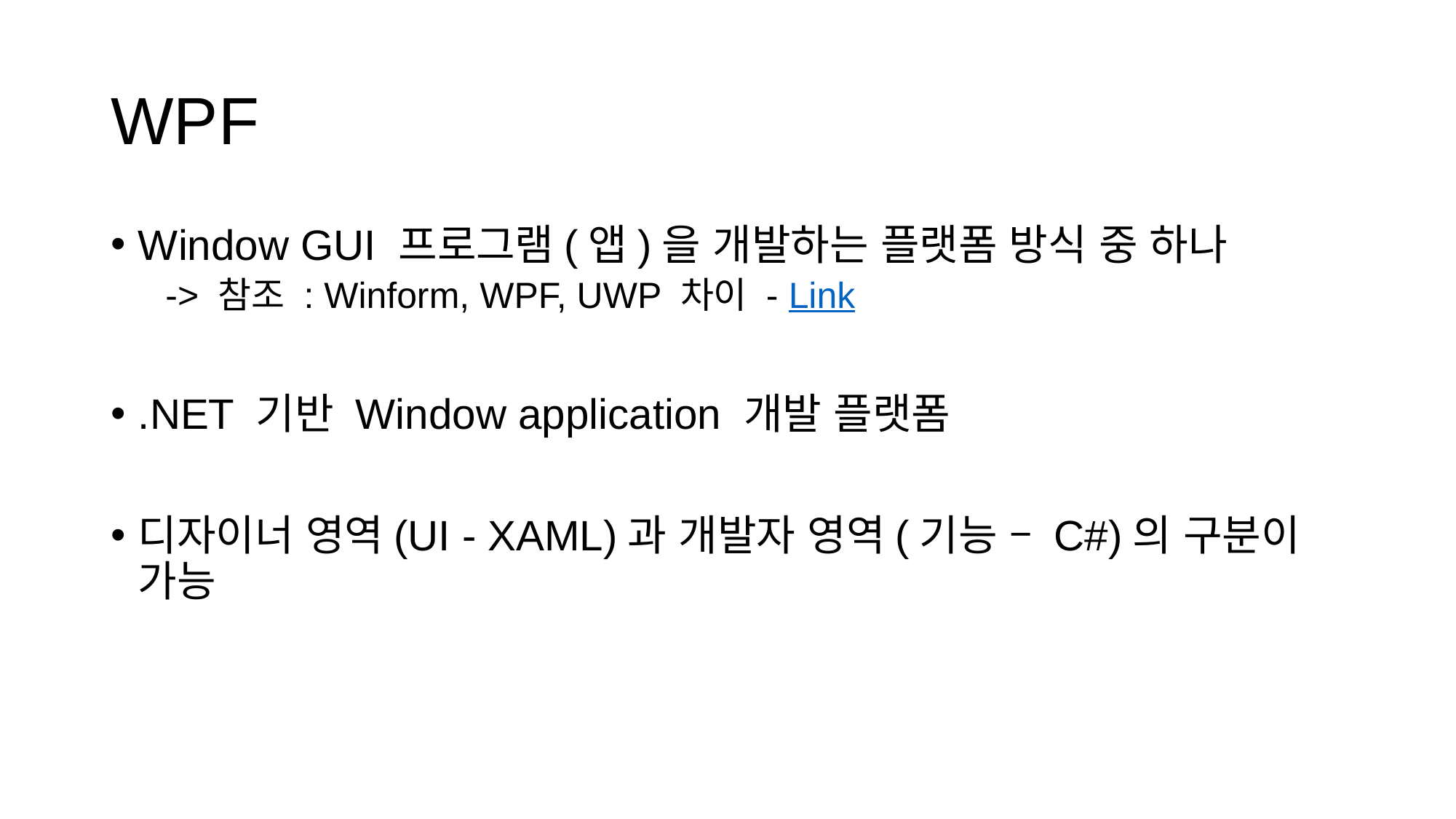

# WPF
Window GUI 프로그램(앱)을 개발하는 플랫폼 방식 중 하나
-> 참조 : Winform, WPF, UWP 차이 - Link

.NET 기반 Window application 개발 플랫폼

디자이너 영역(UI - XAML)과 개발자 영역(기능 – C#)의 구분이 가능